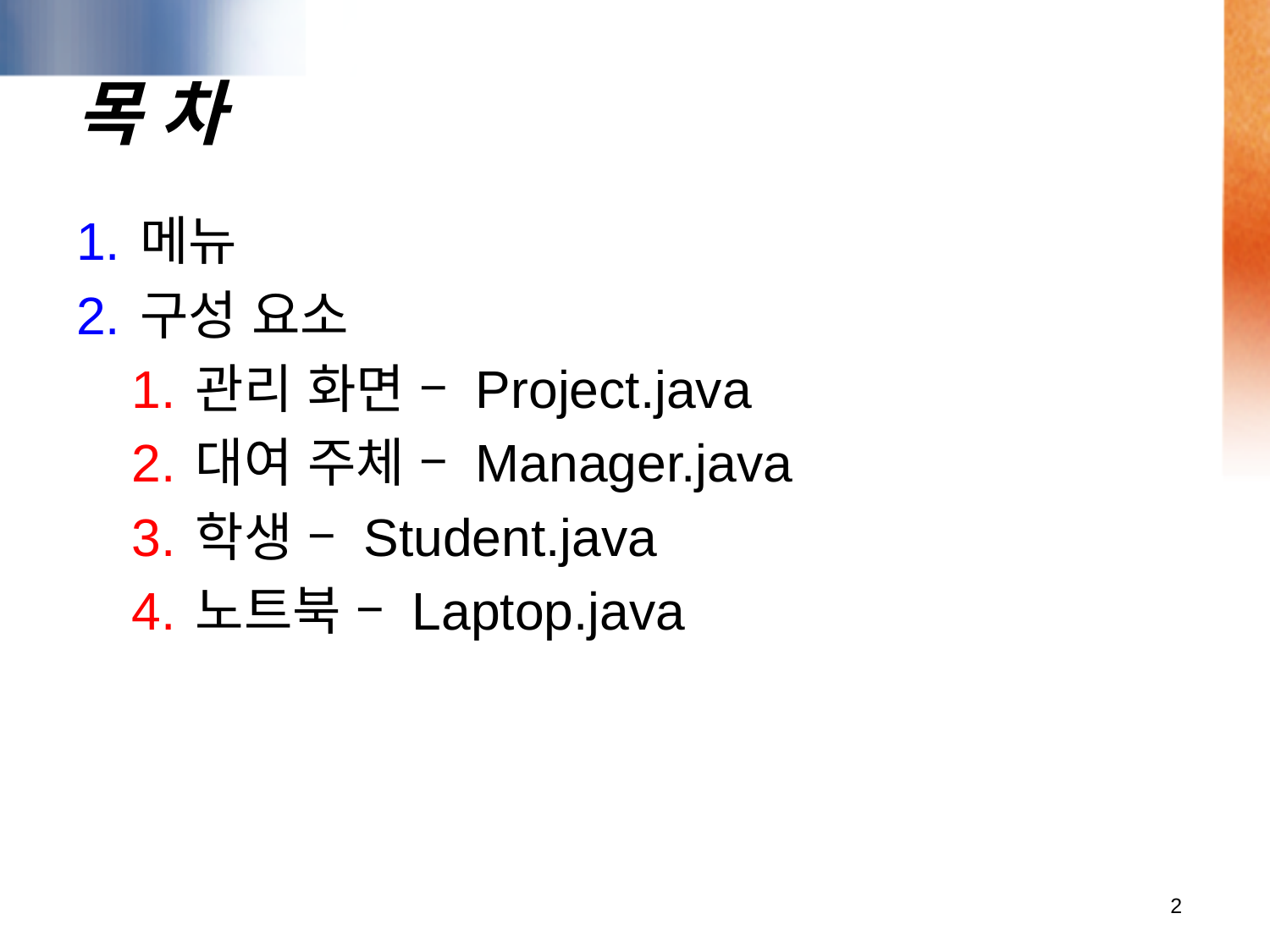

# 목 차
메뉴
구성 요소
관리 화면 – Project.java
대여 주체 – Manager.java
학생 – Student.java
노트북 – Laptop.java